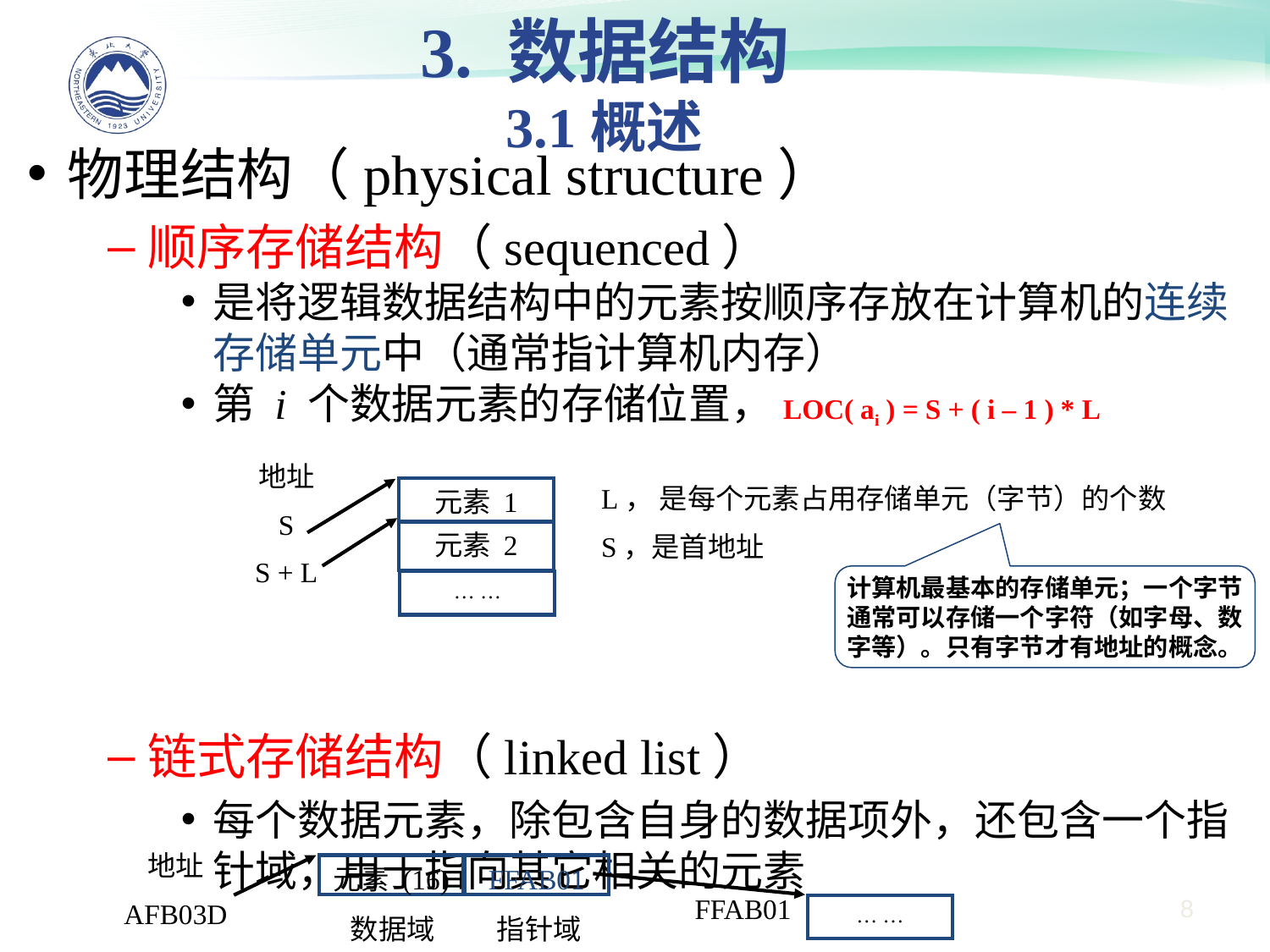

3. 数据结构
3.1概述
物理结构（physical structure）
顺序存储结构（sequenced）
是将逻辑数据结构中的元素按顺序存放在计算机的连续存储单元中（通常指计算机内存）
第 i 个数据元素的存储位置，LOC( ai ) = S + ( i – 1 ) * L

链式存储结构（linked list）
每个数据元素，除包含自身的数据项外，还包含一个指针域，用于指向其它相关的元素

地址
S
S + L
L， 是每个元素占用存储单元（字节）的个数
S，是首地址
元素 1

元素 2
… …
计算机最基本的存储单元；一个字节通常可以存储一个字符（如字母、数字等）。只有字节才有地址的概念。
地址
AFB03D
元素 (16)
FFAB01

FFAB01
… …
数据域
指针域
8